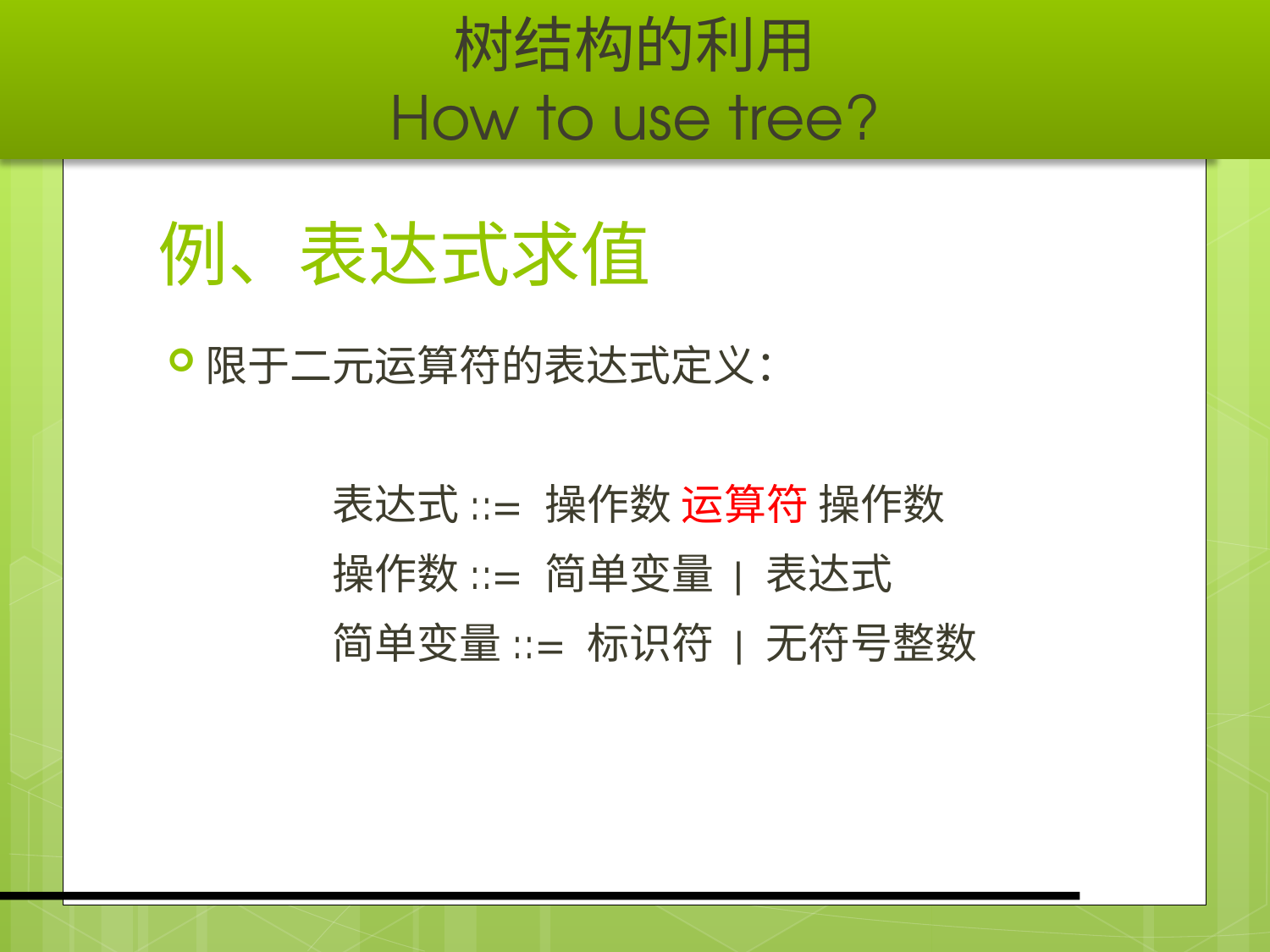

树结构的利用
How to use tree?
# 例、表达式求值
限于二元运算符的表达式定义：

		表达式::= 操作数 运算符 操作数
		操作数::= 简单变量 | 表达式
		简单变量::= 标识符 | 无符号整数

53